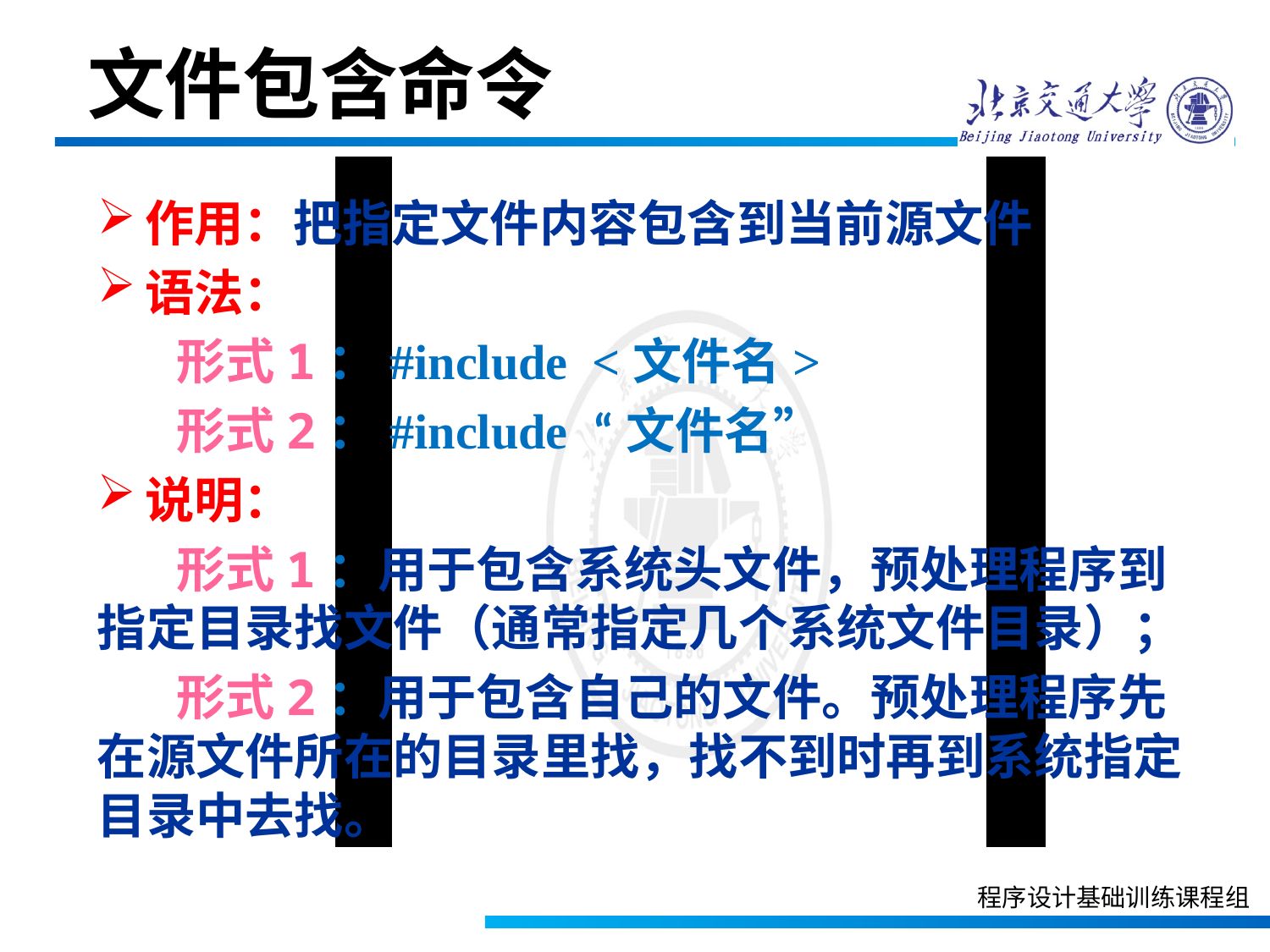

文件包含命令
作用：把指定文件内容包含到当前源文件
语法：
      形式1：#include  <文件名>
      形式2：#include  “文件名”
说明：
      形式1：用于包含系统头文件，预处理程序到指定目录找文件（通常指定几个系统文件目录）；
      形式2：用于包含自己的文件。预处理程序先在源文件所在的目录里找，找不到时再到系统指定目录中去找。
程序设计基础训练课程组